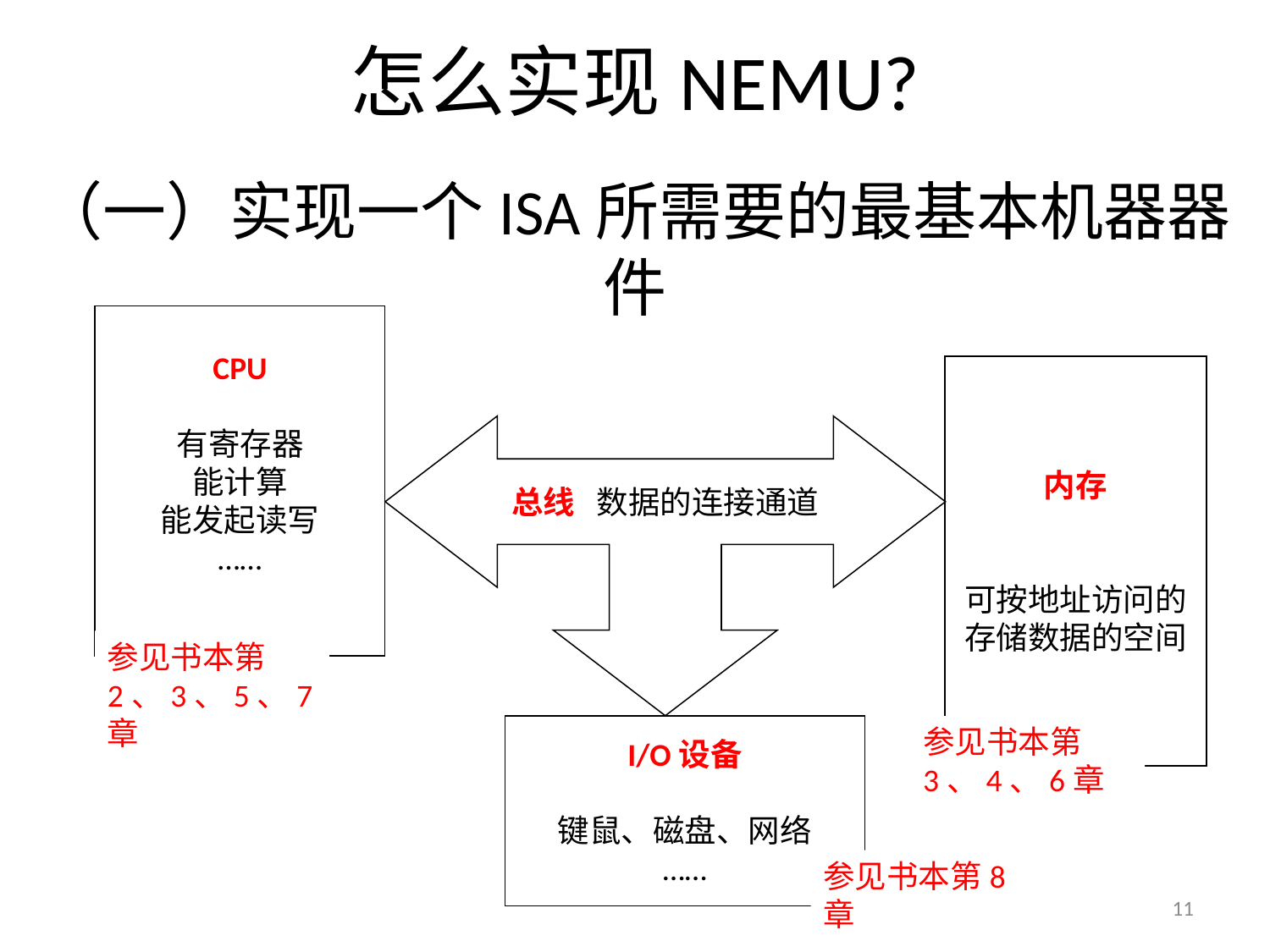

# 怎么实现NEMU?
（一）实现一个ISA所需要的最基本机器器件
CPU

有寄存器
能计算
能发起读写
……

内存

可按地址访问的
存储数据的空间
总线   数据的连接通道
参见书本第2、3、5、7章
I/O设备

键鼠、磁盘、网络
……
参见书本第3、4、6章
参见书本第8章
11